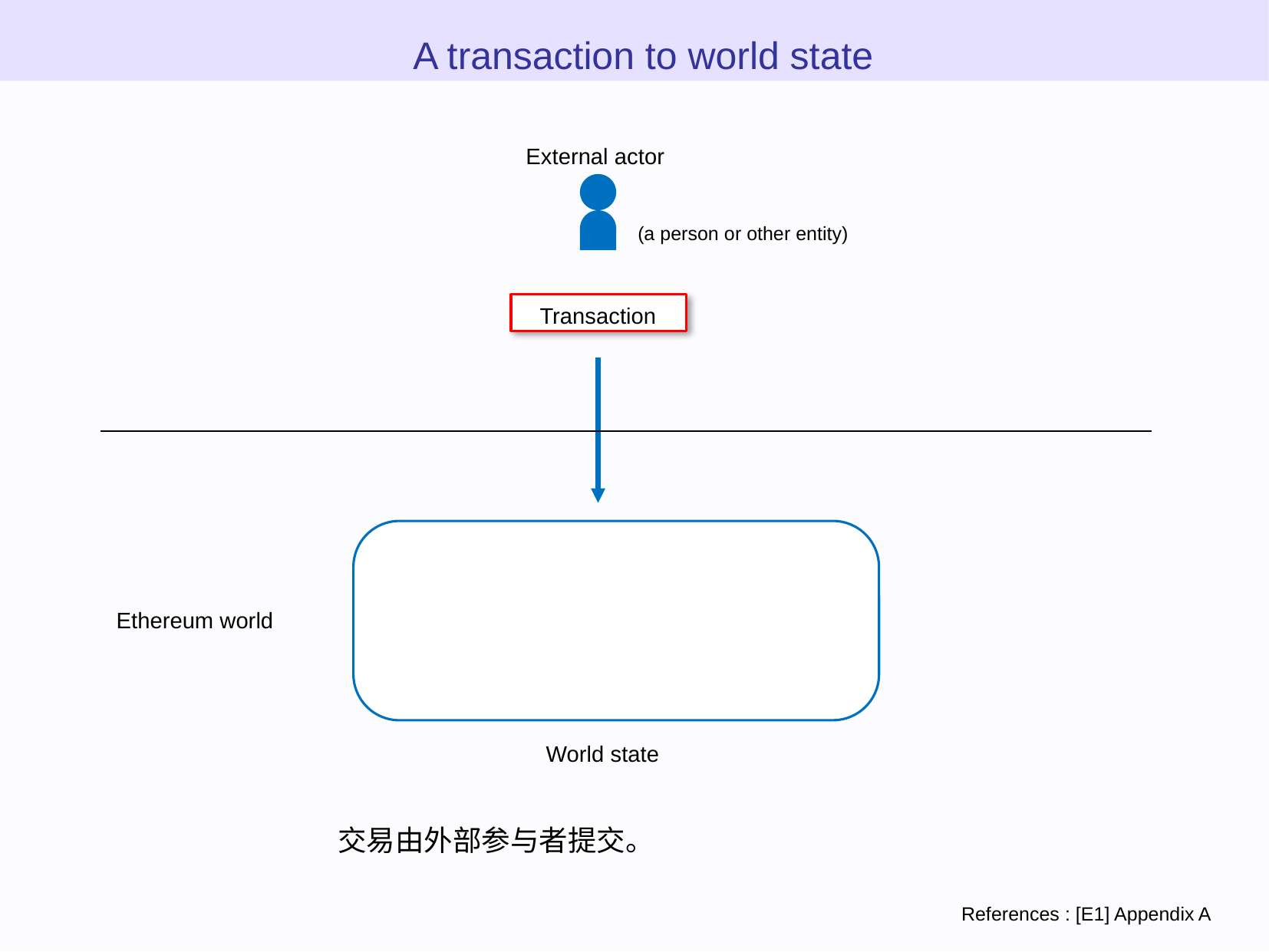

A transaction to world state
External actor

(a person or other entity)

Transaction

Ethereum world
World state
交易由外部参与者提交。
References : [E1] Appendix A